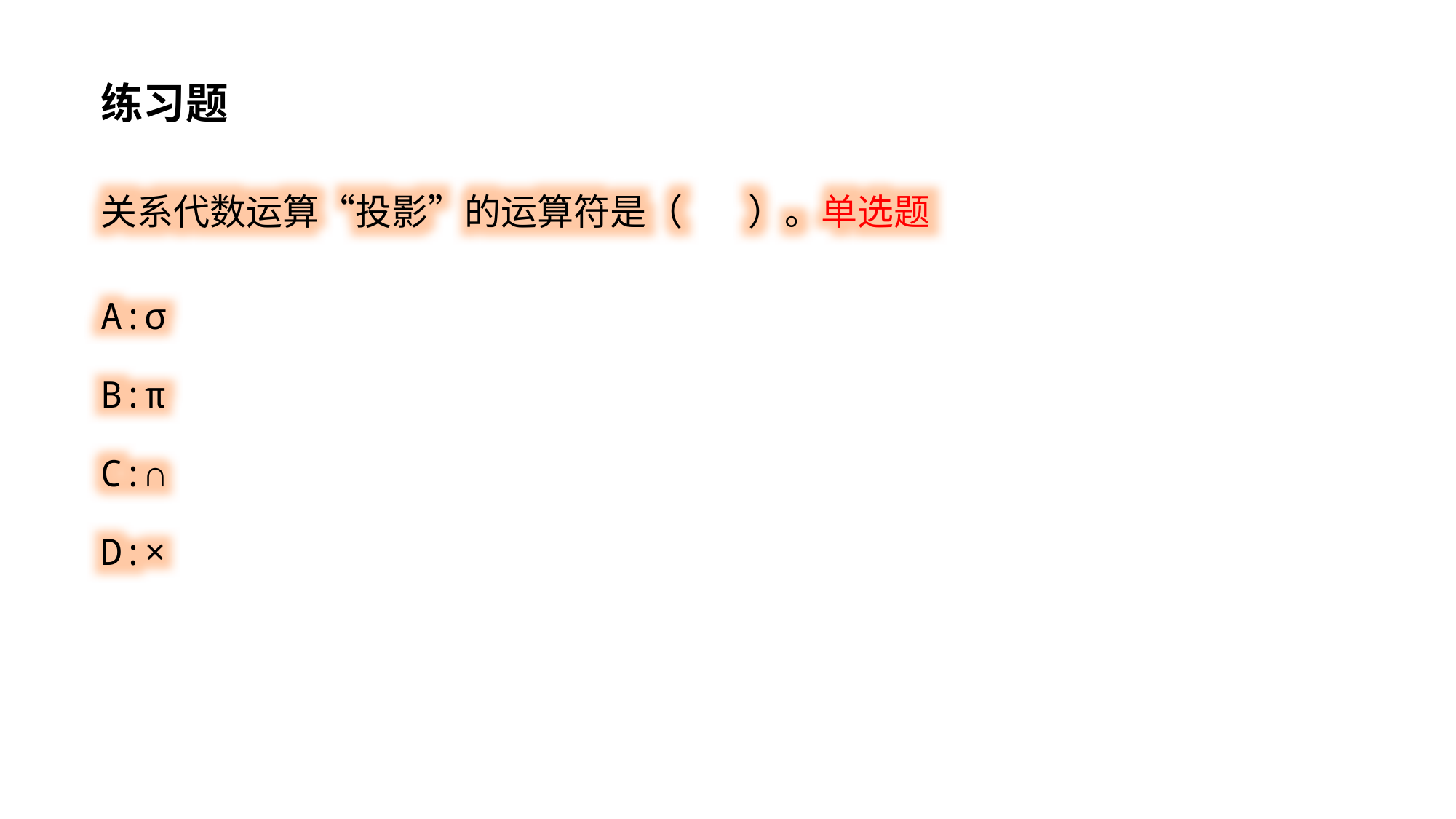

练习题
关系代数运算“投影”的运算符是（        ）。单选题

A:σ

B:π

C:∩

D:×